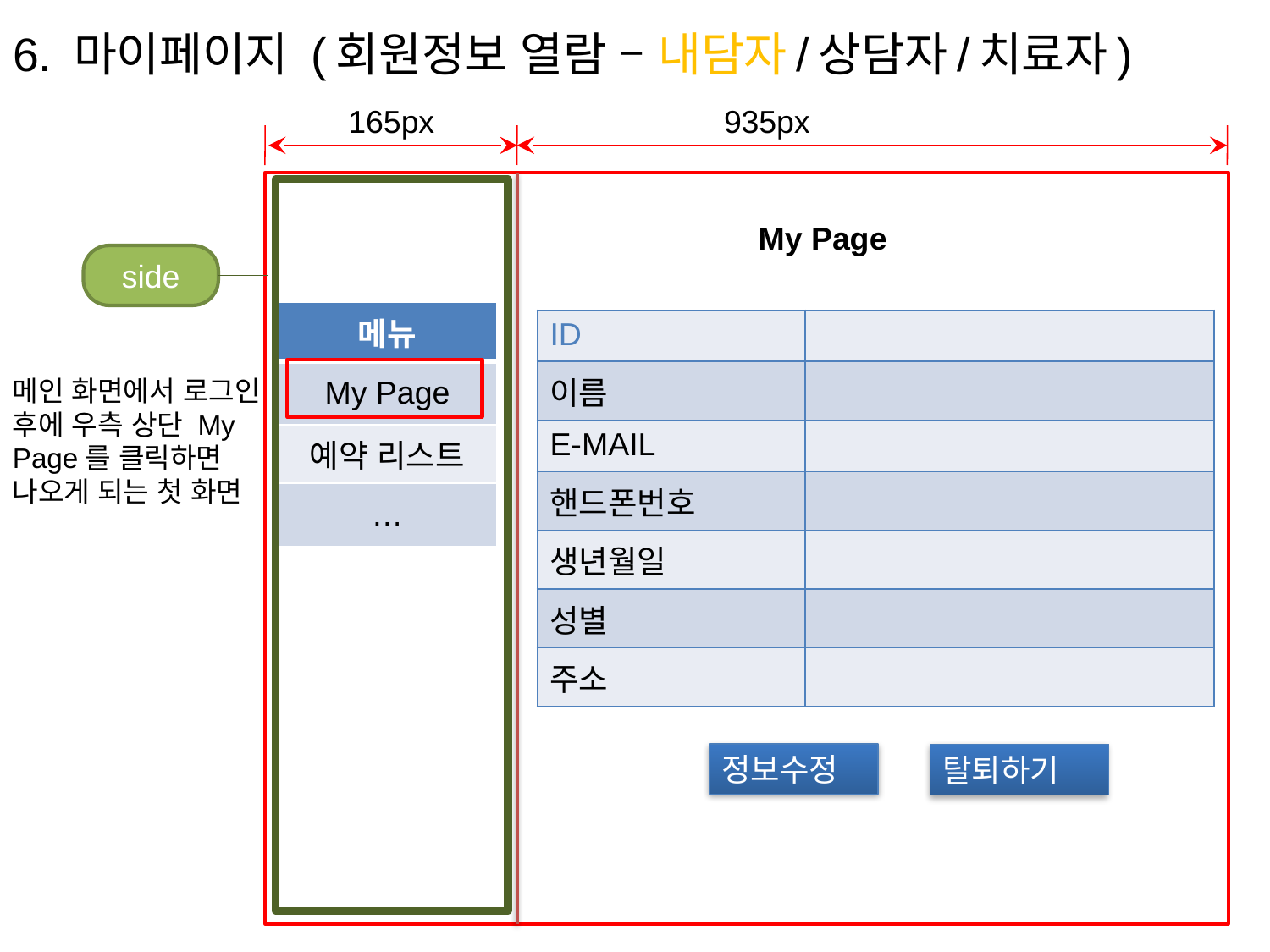

6. 마이페이지 (회원정보 열람 – 내담자/상담자/치료자)
165px
935px

My Page
side
| 메뉴 |
| --- |
| My Page |
| 예약 리스트 |
| … |
| ID |  |
| --- | --- |
| 이름 |  |
| E-MAIL |  |
| 핸드폰번호 |  |
| 생년월일 |  |
| 성별 |  |
| 주소 |  |

메인 화면에서 로그인 후에 우측 상단 My Page를 클릭하면 나오게 되는 첫 화면
정보수정
탈퇴하기